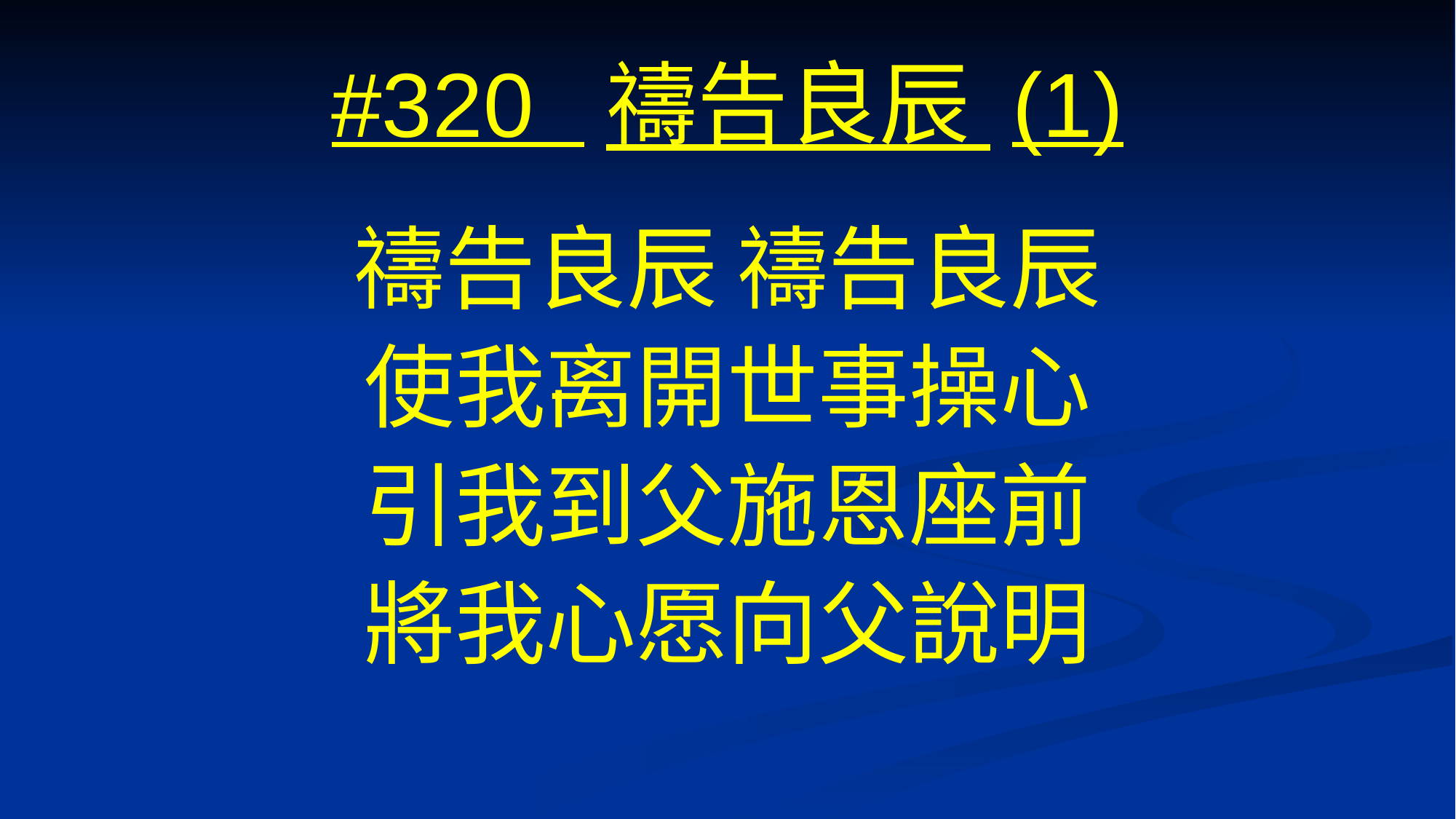

# #320  禱告良辰 (1)
禱告良辰 禱告良辰
使我离開世事操心
引我到父施恩座前
將我心愿向父說明